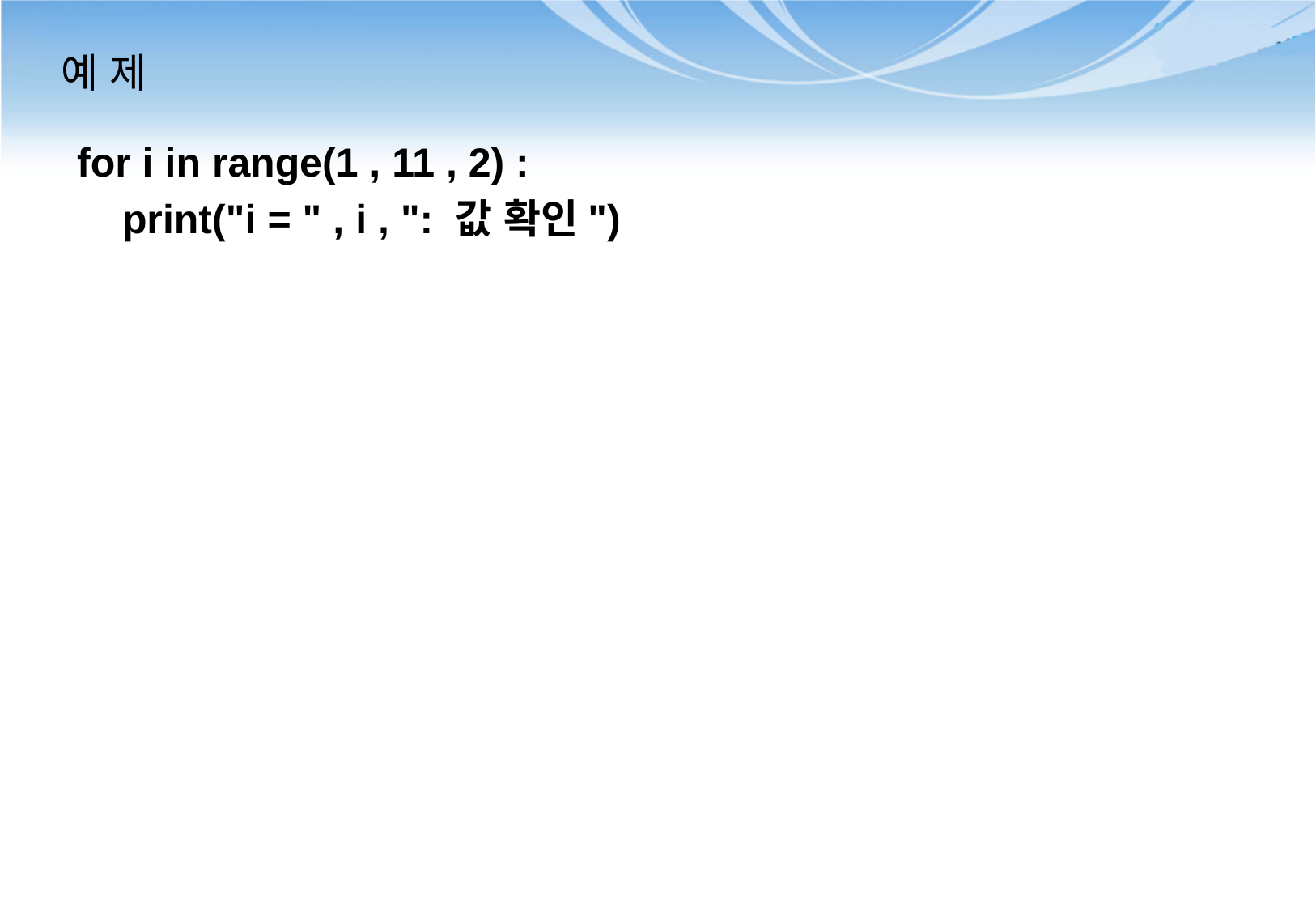

# 예 제
for i in range(1 , 11 , 2) :
    print("i = " , i , ": 값 확인")